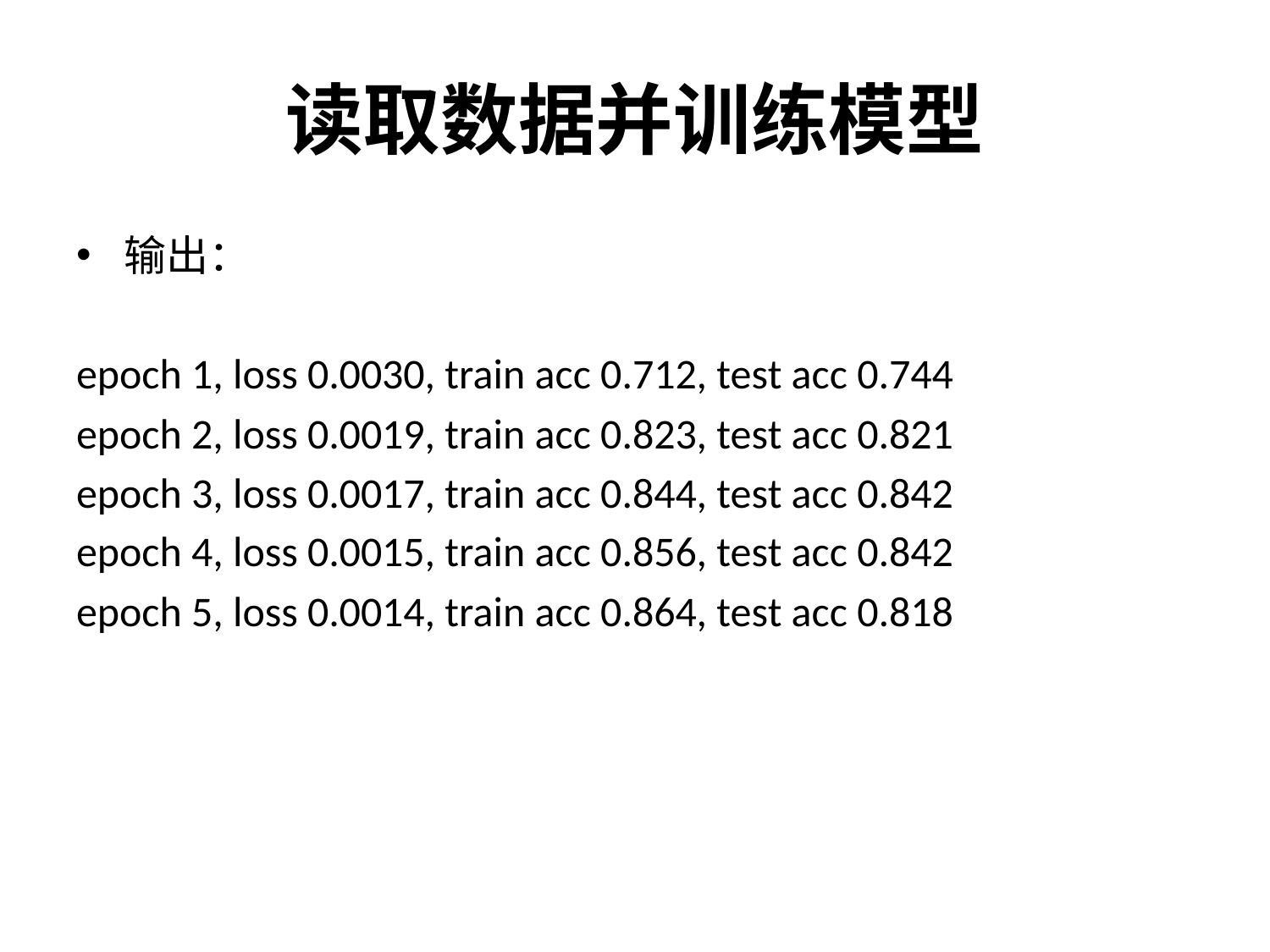

# 读取数据并训练模型
输出：

epoch 1, loss 0.0030, train acc 0.712, test acc 0.744
epoch 2, loss 0.0019, train acc 0.823, test acc 0.821
epoch 3, loss 0.0017, train acc 0.844, test acc 0.842
epoch 4, loss 0.0015, train acc 0.856, test acc 0.842
epoch 5, loss 0.0014, train acc 0.864, test acc 0.818